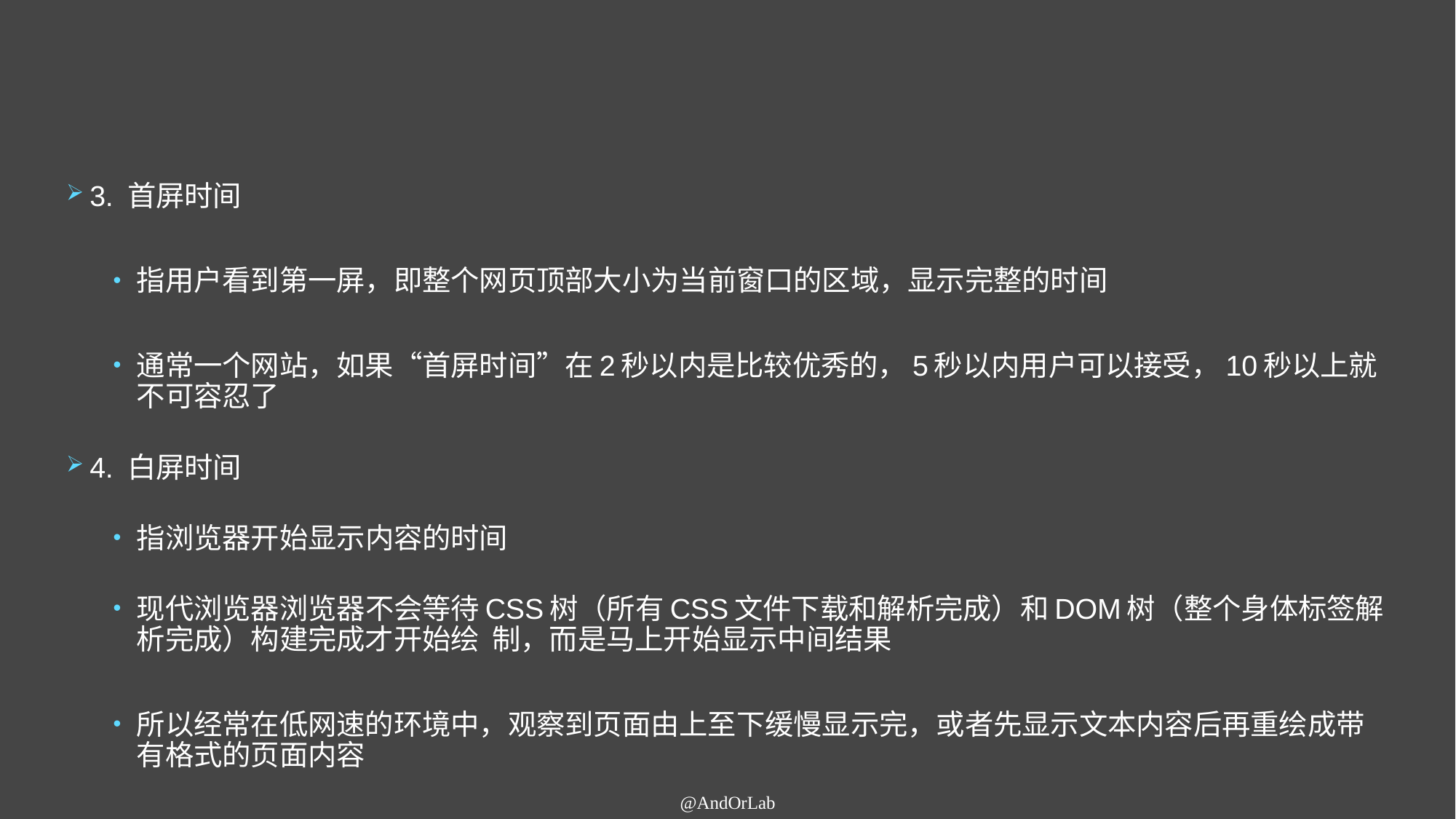

3. 首屏时间

指用户看到第一屏，即整个网页顶部大小为当前窗口的区域，显示完整的时间

通常一个网站，如果“首屏时间”在2秒以内是比较优秀的，5秒以内用户可以接受，10秒以上就不可容忍了

4. 白屏时间

指浏览器开始显示内容的时间

现代浏览器浏览器不会等待CSS树（所有CSS文件下载和解析完成）和DOM树（整个身体标签解析完成）构建完成才开始绘  制，而是马上开始显示中间结果

所以经常在低网速的环境中，观察到页面由上至下缓慢显示完，或者先显示文本内容后再重绘成带有格式的页面内容

@AndOrLab